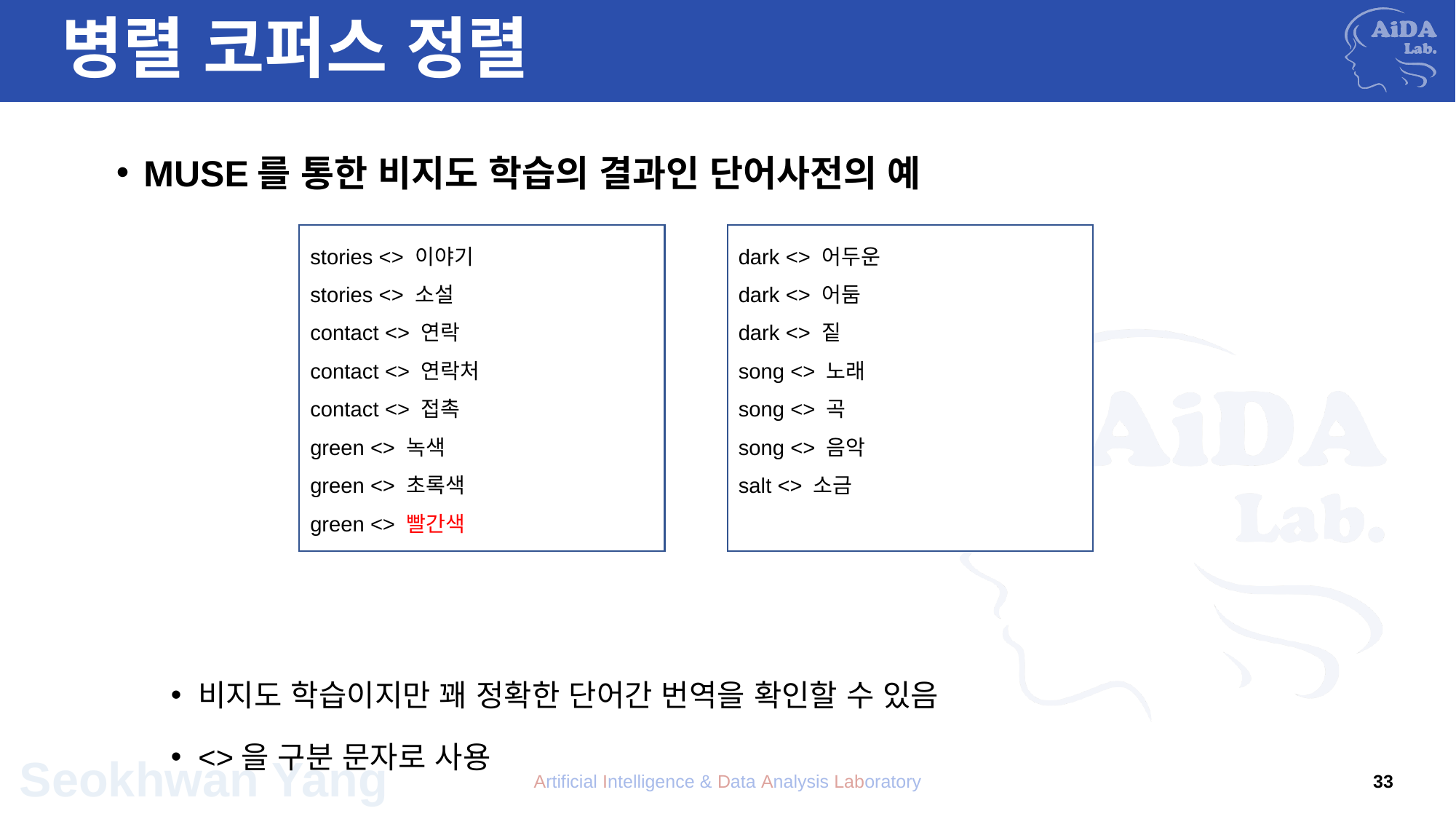

# 병렬 코퍼스 정렬
MUSE를 통한 비지도 학습의 결과인 단어사전의 예

비지도 학습이지만 꽤 정확한 단어간 번역을 확인할 수 있음
<>을 구분 문자로 사용
stories <> 이야기
stories <> 소설
contact <> 연락
contact <> 연락처
contact <> 접촉
green <> 녹색
green <> 초록색
green <> 빨간색
dark <> 어두운
dark <> 어둠
dark <> 짙
song <> 노래
song <> 곡
song <> 음악
salt <> 소금
Artificial Intelligence & Data Analysis Laboratory
33